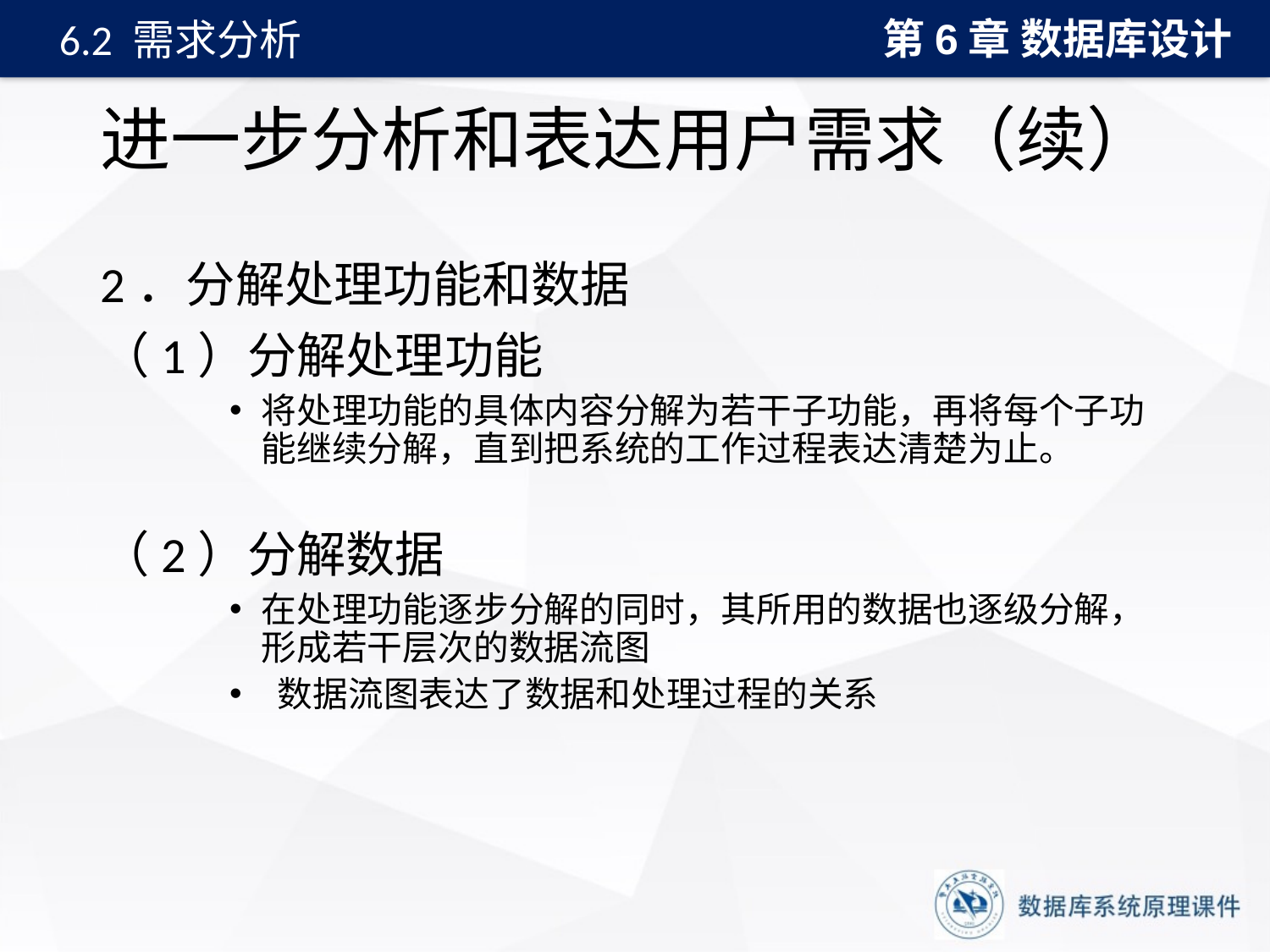

第6章 数据库设计
6.2 需求分析
# 进一步分析和表达用户需求（续）
2．分解处理功能和数据
（1）分解处理功能
将处理功能的具体内容分解为若干子功能，再将每个子功能继续分解，直到把系统的工作过程表达清楚为止。

（2）分解数据
在处理功能逐步分解的同时，其所用的数据也逐级分解，形成若干层次的数据流图
 数据流图表达了数据和处理过程的关系